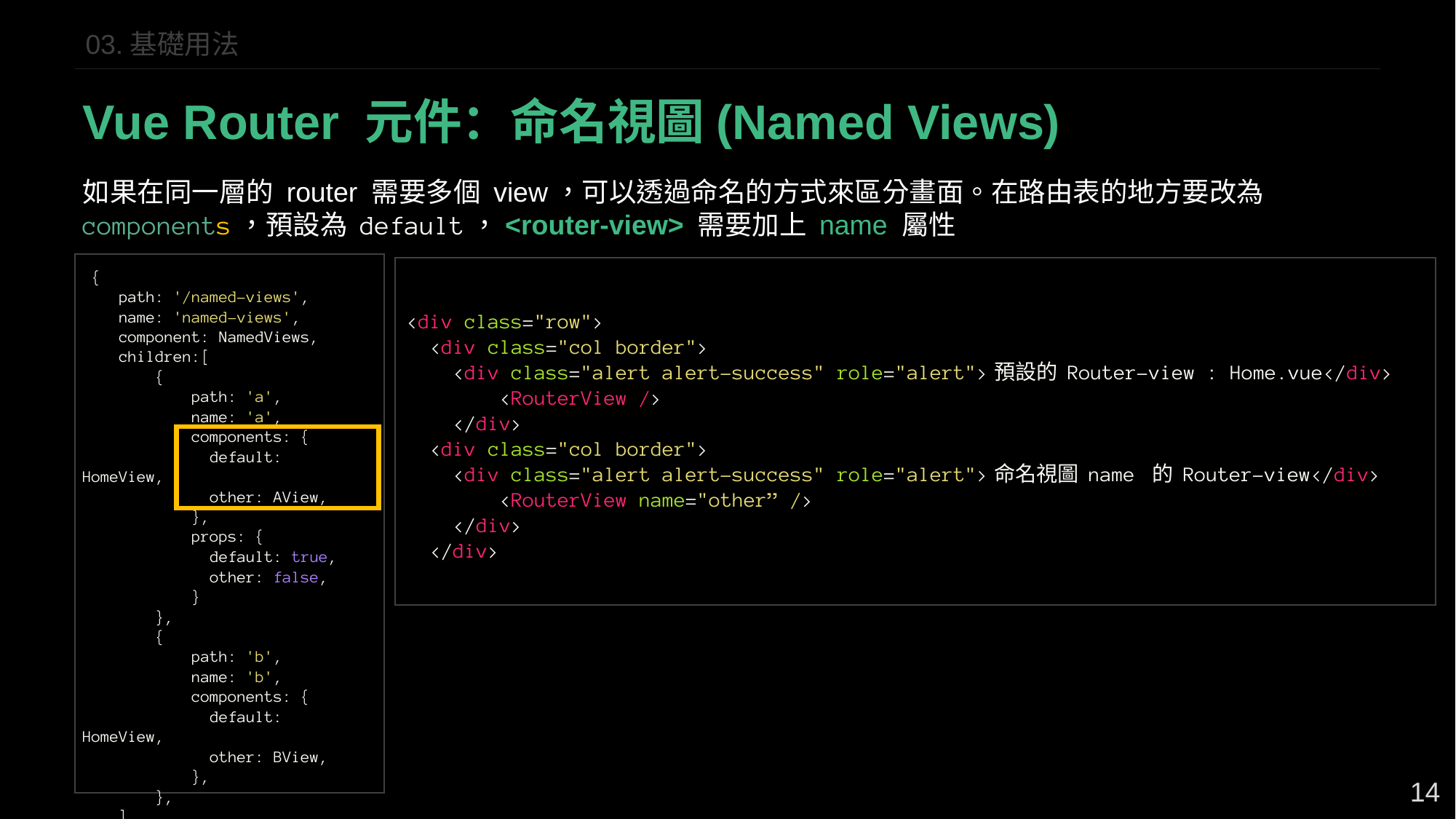

03.基礎用法
Vue Router 元件：命名視圖(Named Views)
如果在同一層的 router 需要多個 view，可以透過命名的方式來區分畫面。在路由表的地方要改為 components，預設為 default，<router-view> 需要加上 name 屬性

 {
    path: '/named-views',
    name: 'named-views',
    component: NamedViews,
    children:[
        {
            path: 'a',
            name: 'a',
            components: {
              default: HomeView,
              other: AView,
            },
            props: {
              default: true,
              other: false,
            }
        },
        {
            path: 'b',
            name: 'b',
            components: {
              default: HomeView,
              other: BView,
            },
        },
    ]
  },
<div class="row">
  <div class="col border">
    <div class="alert alert-success" role="alert">預設的 Router-view : Home.vue</div>
        <RouterView />
    </div>
  <div class="col border">
    <div class="alert alert-success" role="alert">命名視圖 name 的 Router-view</div>
        <RouterView name="other” />
    </div>
  </div>